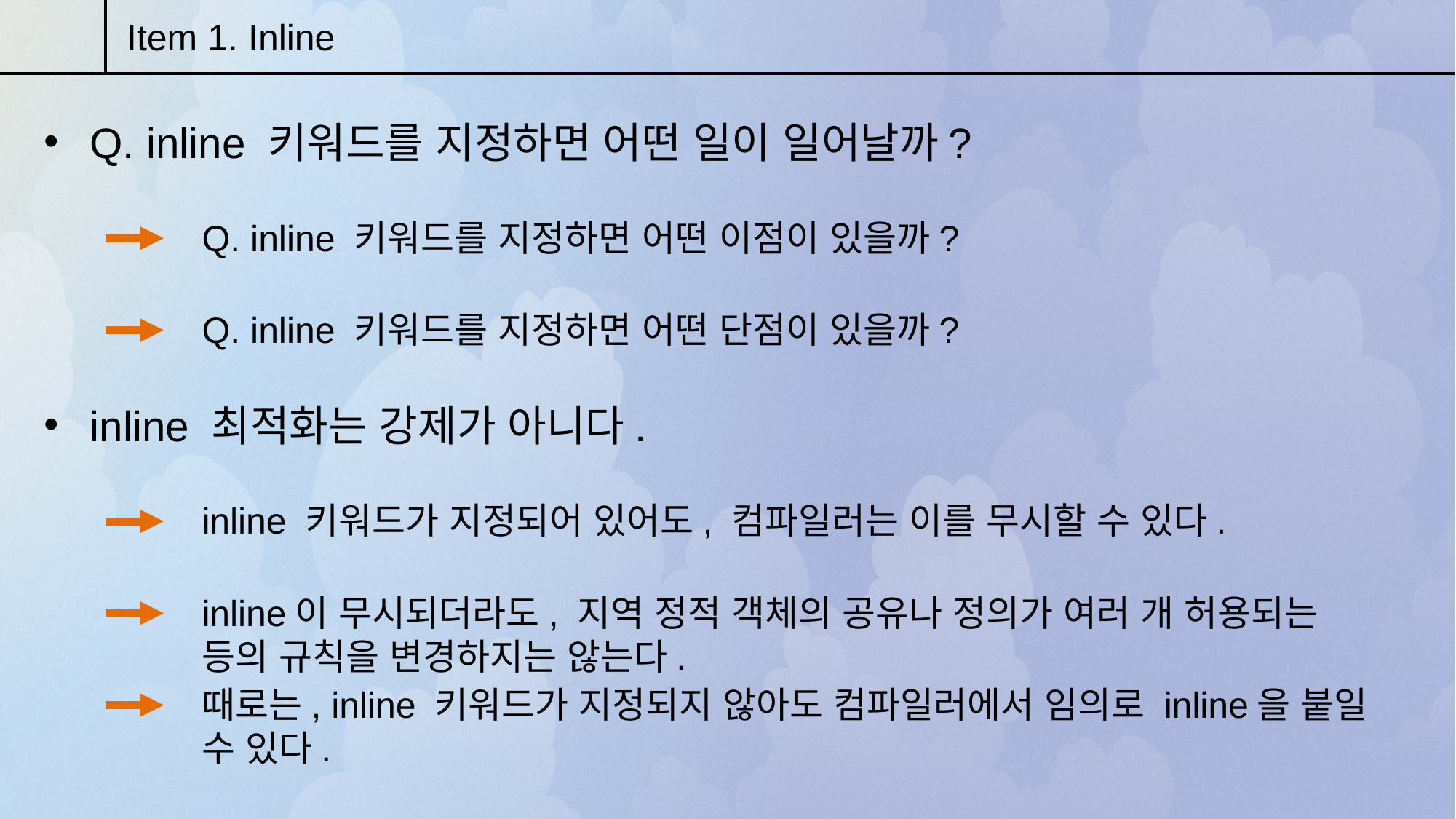

Item 1. Inline
 Q. inline 키워드를 지정하면 어떤 일이 일어날까?
Q. inline 키워드를 지정하면 어떤 이점이 있을까?
Q. inline 키워드를 지정하면 어떤 단점이 있을까?
 inline 최적화는 강제가 아니다.
inline 키워드가 지정되어 있어도, 컴파일러는 이를 무시할 수 있다.
inline이 무시되더라도, 지역 정적 객체의 공유나 정의가 여러 개 허용되는 등의 규칙을 변경하지는 않는다.
때로는, inline 키워드가 지정되지 않아도 컴파일러에서 임의로 inline을 붙일 수 있다.